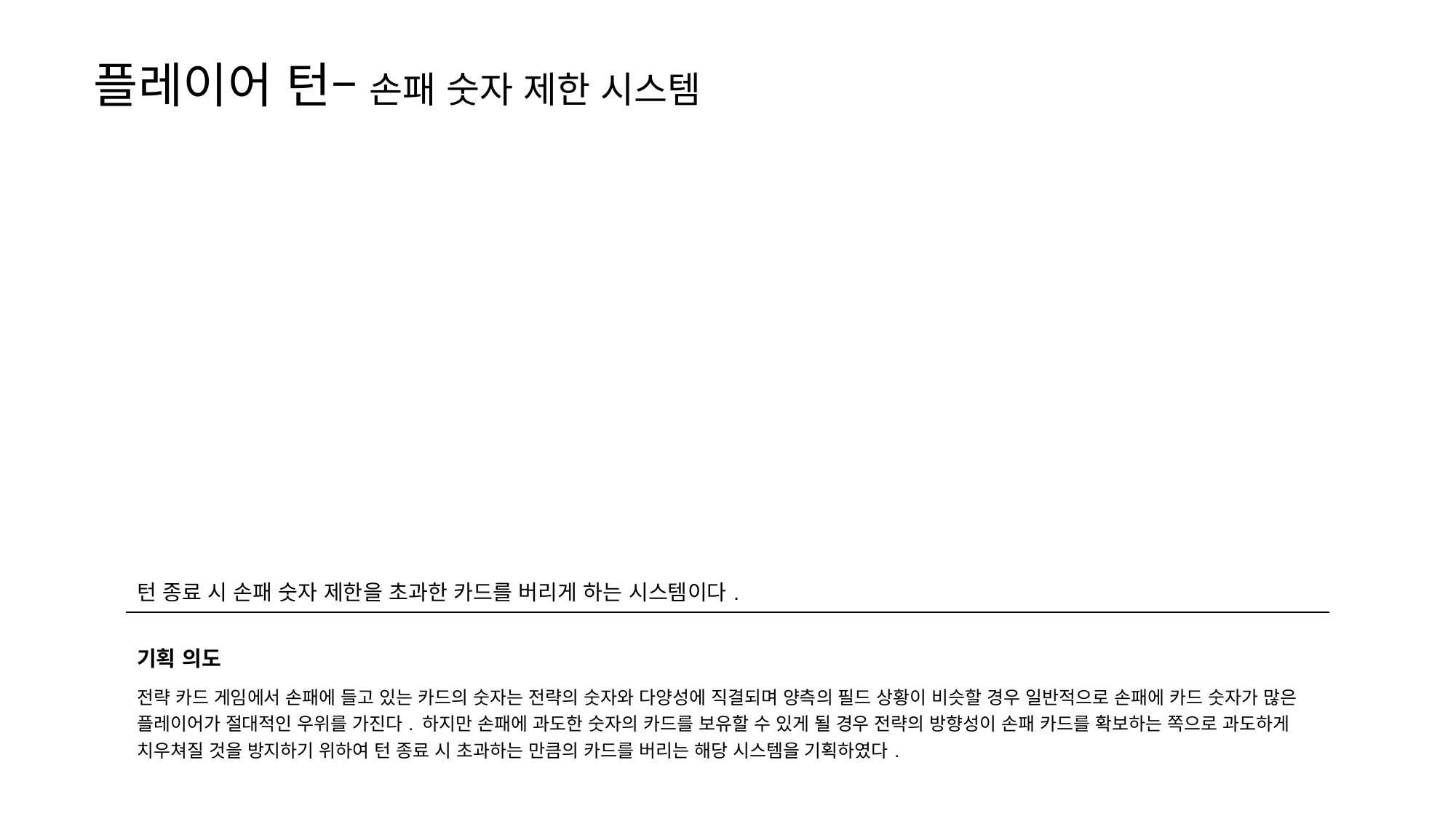

플레이어 턴– 손패 숫자 제한 시스템
| 턴 종료 시 손패 숫자 제한을 초과한 카드를 버리게 하는 시스템이다. |
| --- |
| 기획 의도 |
| 전략 카드 게임에서 손패에 들고 있는 카드의 숫자는 전략의 숫자와 다양성에 직결되며 양측의 필드 상황이 비슷할 경우 일반적으로 손패에 카드 숫자가 많은 플레이어가 절대적인 우위를 가진다. 하지만 손패에 과도한 숫자의 카드를 보유할 수 있게 될 경우 전략의 방향성이 손패 카드를 확보하는 쪽으로 과도하게 치우쳐질 것을 방지하기 위하여 턴 종료 시 초과하는 만큼의 카드를 버리는 해당 시스템을 기획하였다. |